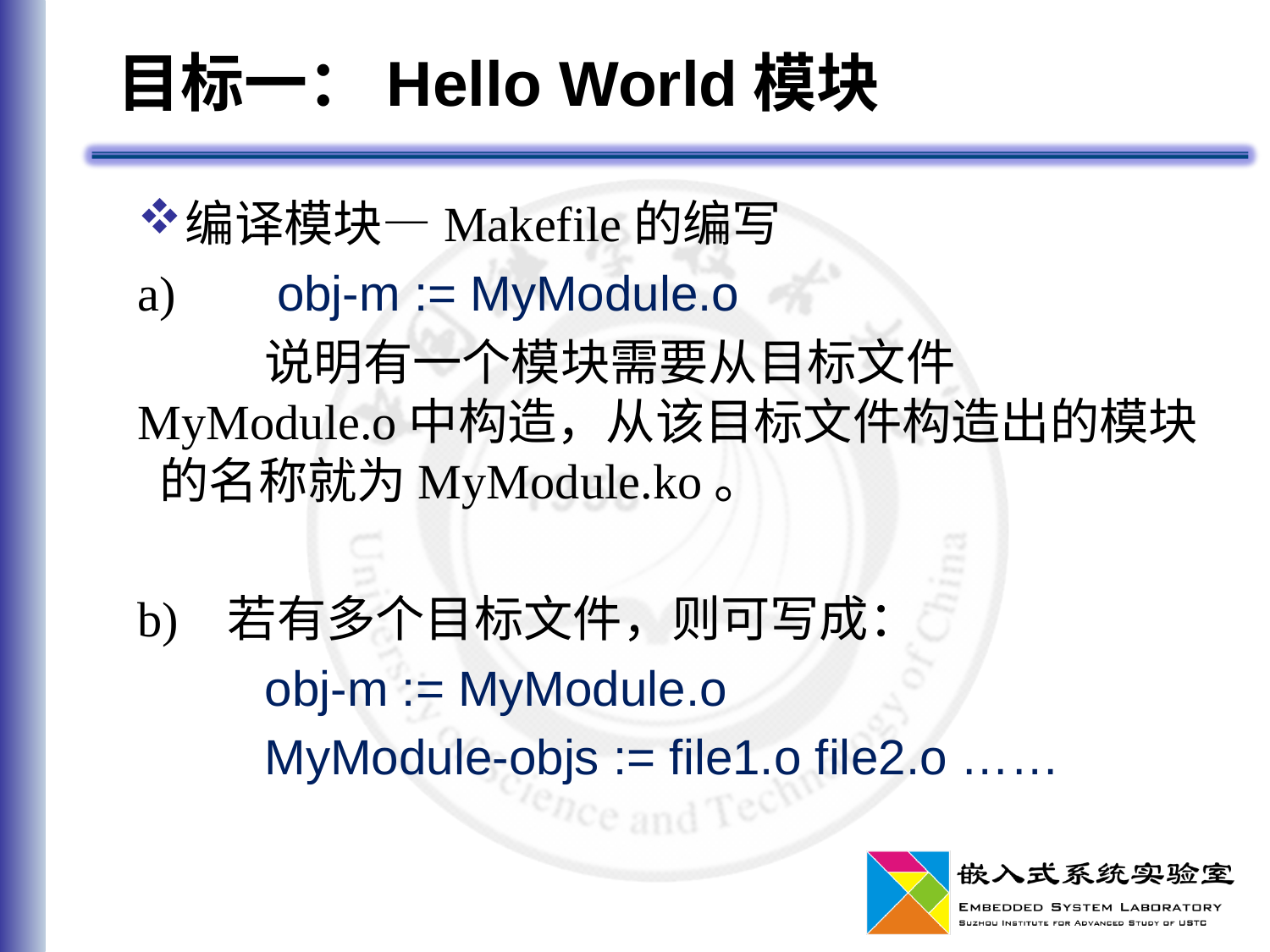

# 目标一：Hello World模块
编译模块—Makefile的编写
a)	 obj-m := MyModule.o
	说明有一个模块需要从目标文件MyModule.o中构造，从该目标文件构造出的模块   的名称就为MyModule.ko。

b)   若有多个目标文件，则可写成：
	obj-m := MyModule.o
	MyModule-objs := file1.o file2.o ……